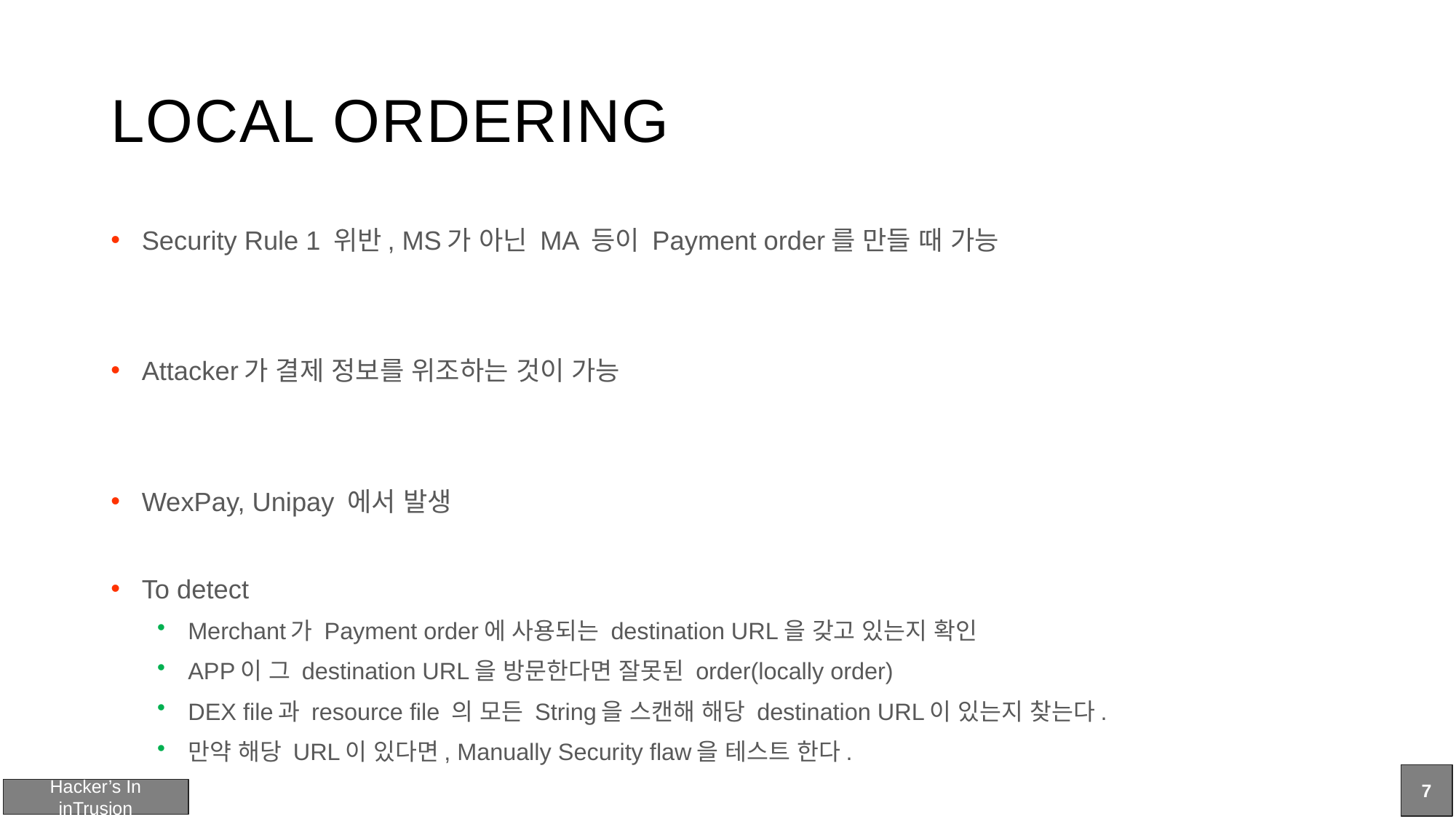

# LOCAL ORDERING
Security Rule 1 위반, MS가 아닌 MA 등이 Payment order를 만들 때 가능

Attacker가 결제 정보를 위조하는 것이 가능

WexPay, Unipay 에서 발생

To detect
Merchant가 Payment order에 사용되는 destination URL을 갖고 있는지 확인
APP이 그 destination URL을 방문한다면 잘못된 order(locally order)
DEX file과 resource file 의 모든 String을 스캔해 해당 destination URL이 있는지 찾는다.
만약 해당 URL이 있다면, Manually Security flaw을 테스트 한다.

7
Hacker’s In inTrusion